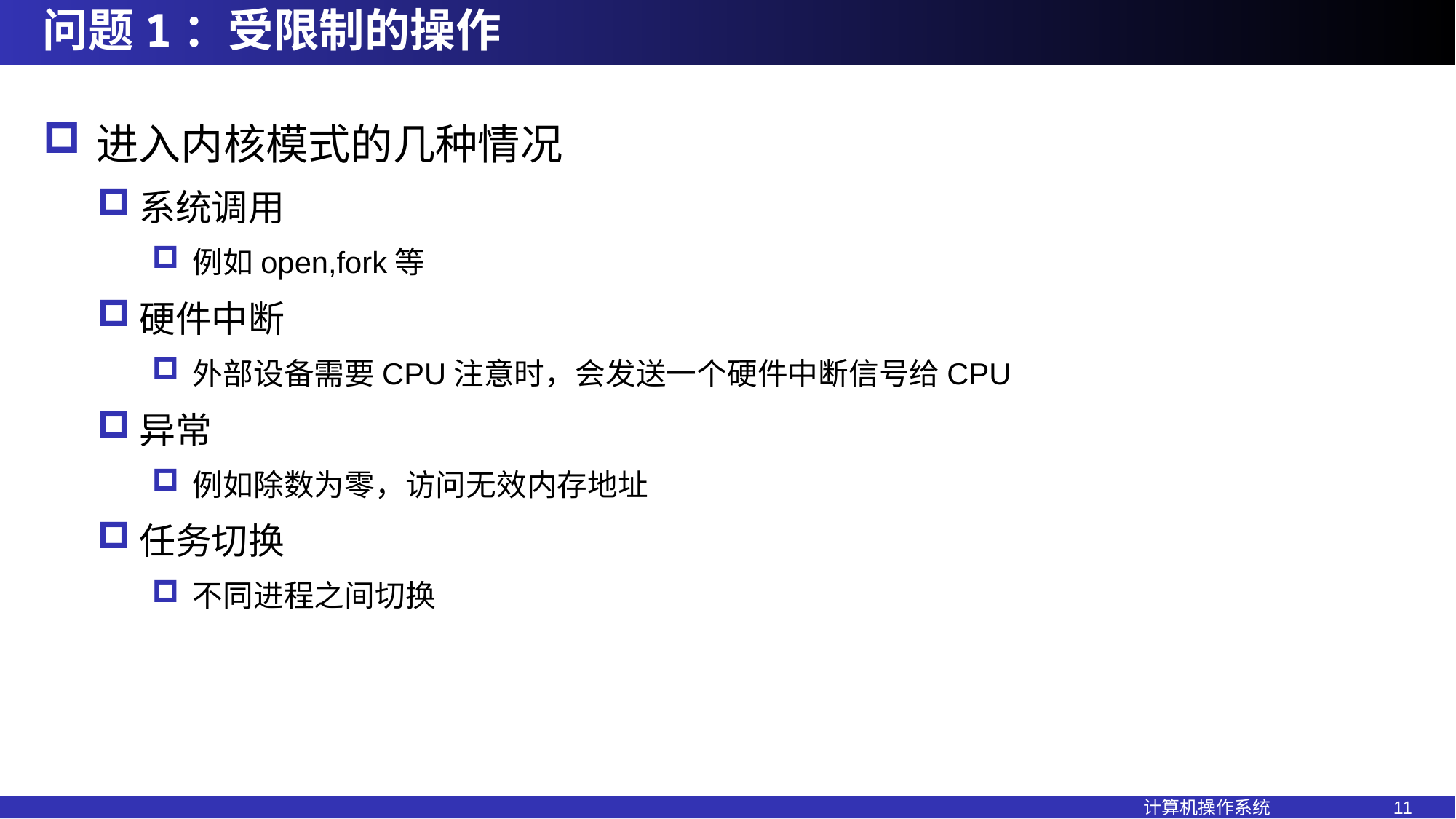

# 问题1：受限制的操作
进入内核模式的几种情况
系统调用
例如open,fork等
硬件中断
外部设备需要CPU注意时，会发送一个硬件中断信号给CPU
异常
例如除数为零，访问无效内存地址
任务切换
不同进程之间切换
计算机操作系统                     11